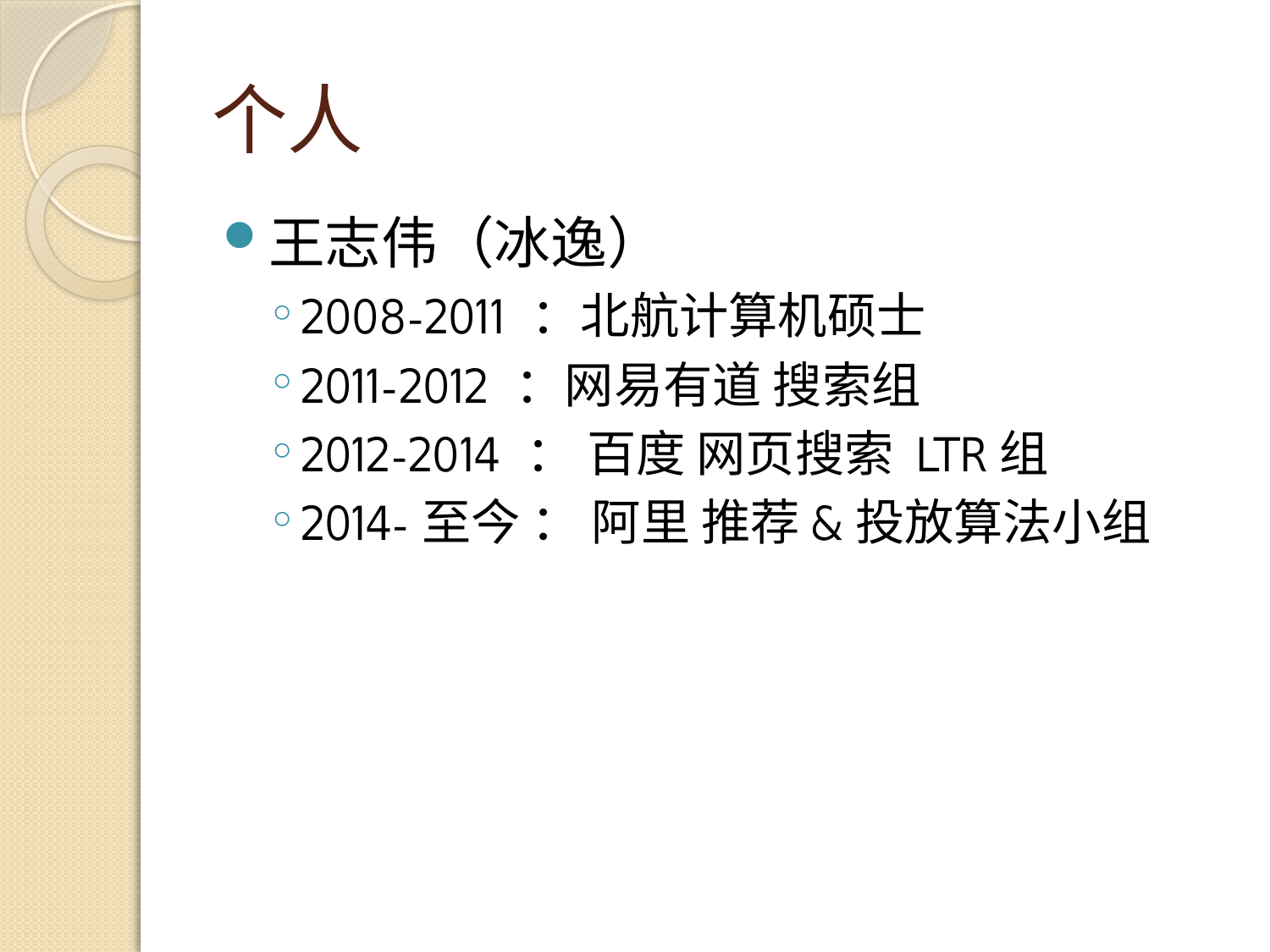

# 个人
王志伟（冰逸）
2008-2011 ：北航计算机硕士
2011-2012 ：网易有道 搜索组
2012-2014 ： 百度 网页搜索 LTR组
2014-至今 ： 阿里 推荐&投放算法小组